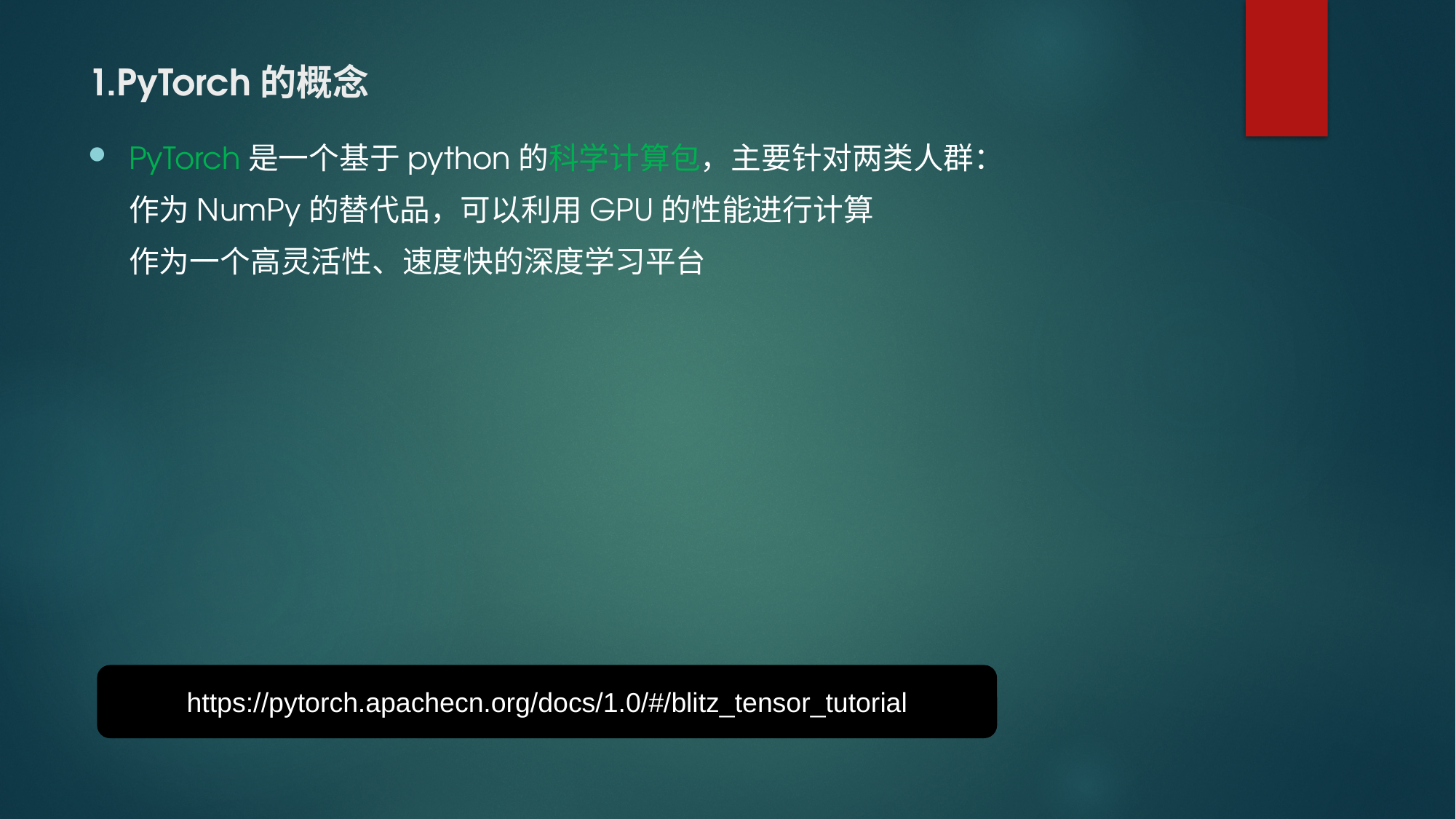

# 1.PyTorch的概念
PyTorch是一个基于python的科学计算包，主要针对两类人群：
     作为NumPy的替代品，可以利用GPU的性能进行计算
     作为一个高灵活性、速度快的深度学习平台

https://pytorch.apachecn.org/docs/1.0/#/blitz_tensor_tutorial